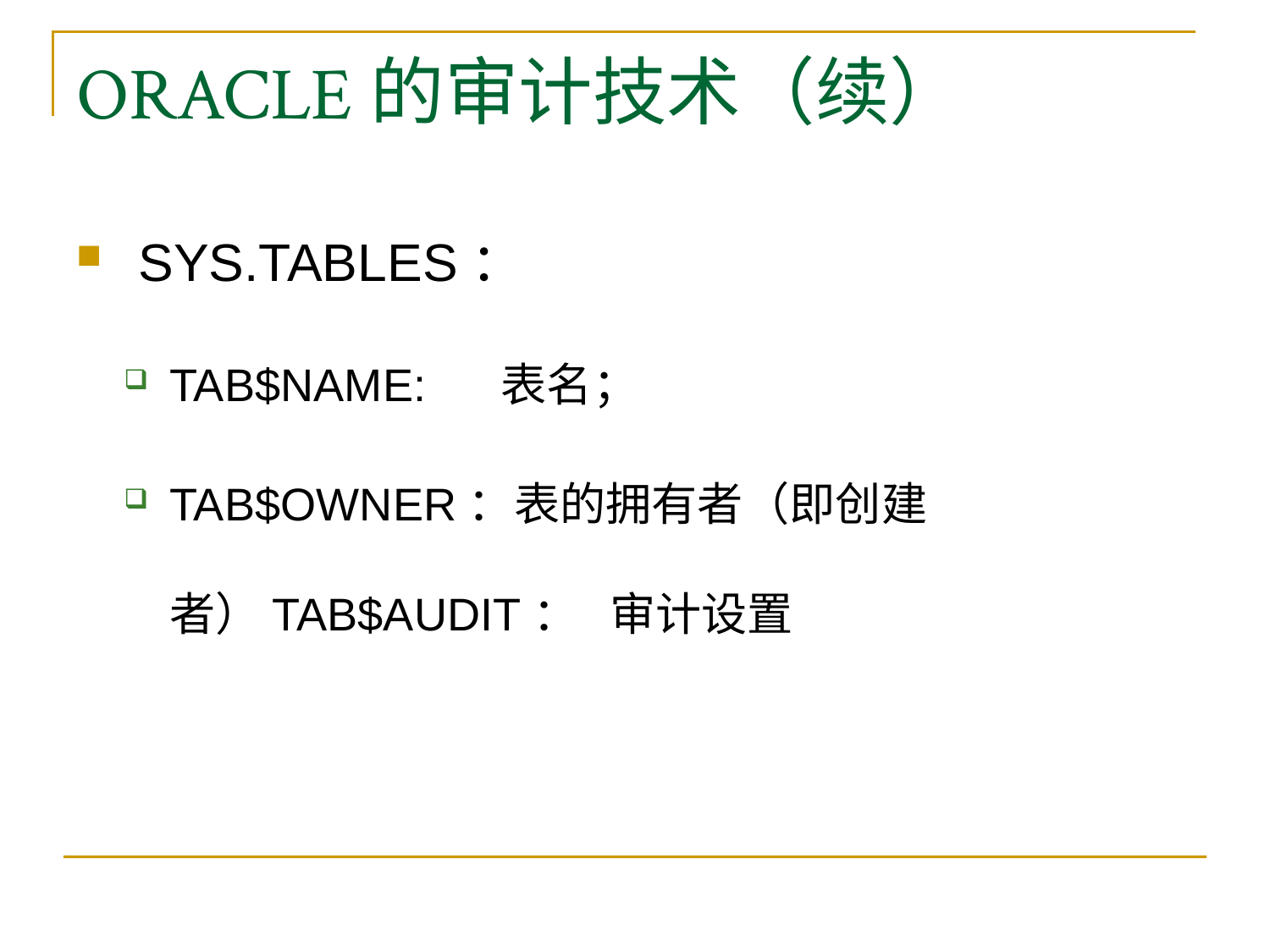

# ORACLE的审计技术（续）
 SYS.TABLES：
TAB$NAME:     表名；
TAB$OWNER：表的拥有者（即创建者）TAB$AUDIT：   审计设置